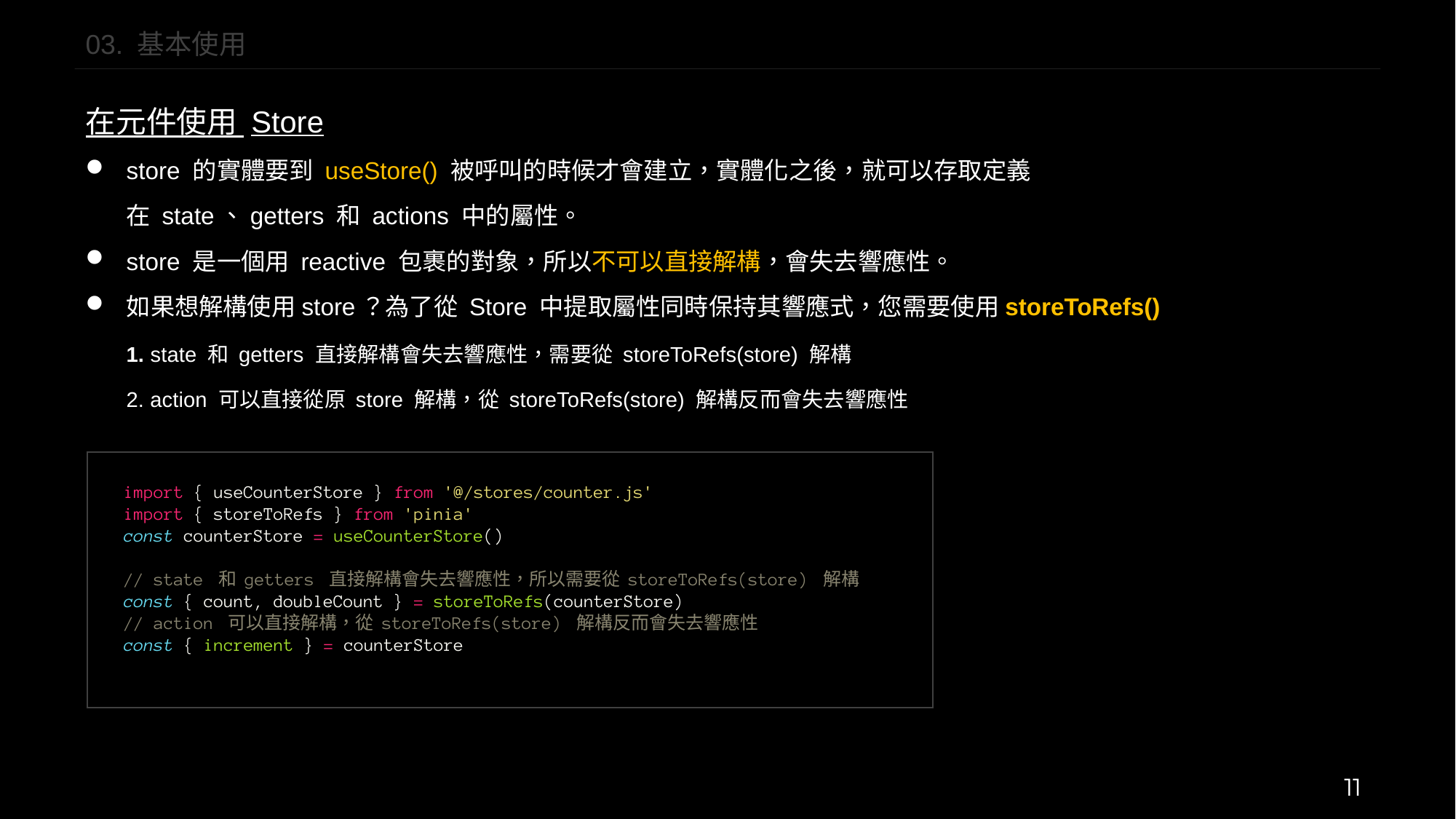

03. 基本使用
在元件使用 Store
store 的實體要到 useStore() 被呼叫的時候才會建立，實體化之後，就可以存取定義在 state、getters 和 actions 中的屬性。
store 是一個用 reactive 包裹的對象，所以不可以直接解構，會失去響應性。
如果想解構使用store？為了從 Store 中提取屬性同時保持其響應式，您需要使用storeToRefs()
1. state 和 getters 直接解構會失去響應性，需要從 storeToRefs(store) 解構
2. action 可以直接從原 store 解構，從 storeToRefs(store) 解構反而會失去響應性

import { useCounterStore } from '@/stores/counter.js'
import { storeToRefs } from 'pinia'
const counterStore = useCounterStore()
// state 和 getters 直接解構會失去響應性，所以需要從 storeToRefs(store) 解構
const { count, doubleCount } = storeToRefs(counterStore)
// action 可以直接解構，從 storeToRefs(store) 解構反而會失去響應性
const { increment } = counterStore